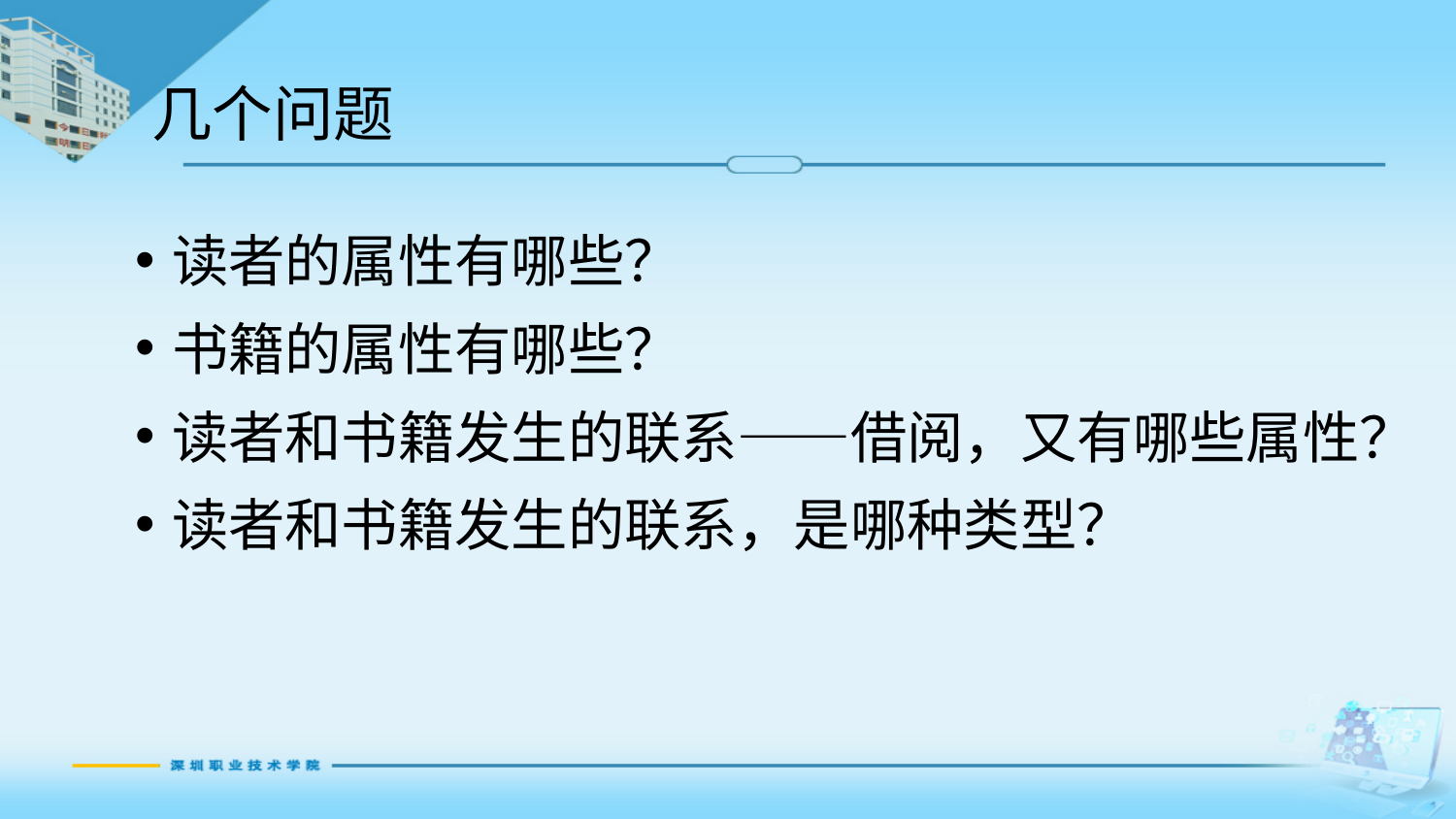

# 几个问题
读者的属性有哪些？
书籍的属性有哪些？
读者和书籍发生的联系——借阅，又有哪些属性？
读者和书籍发生的联系，是哪种类型？